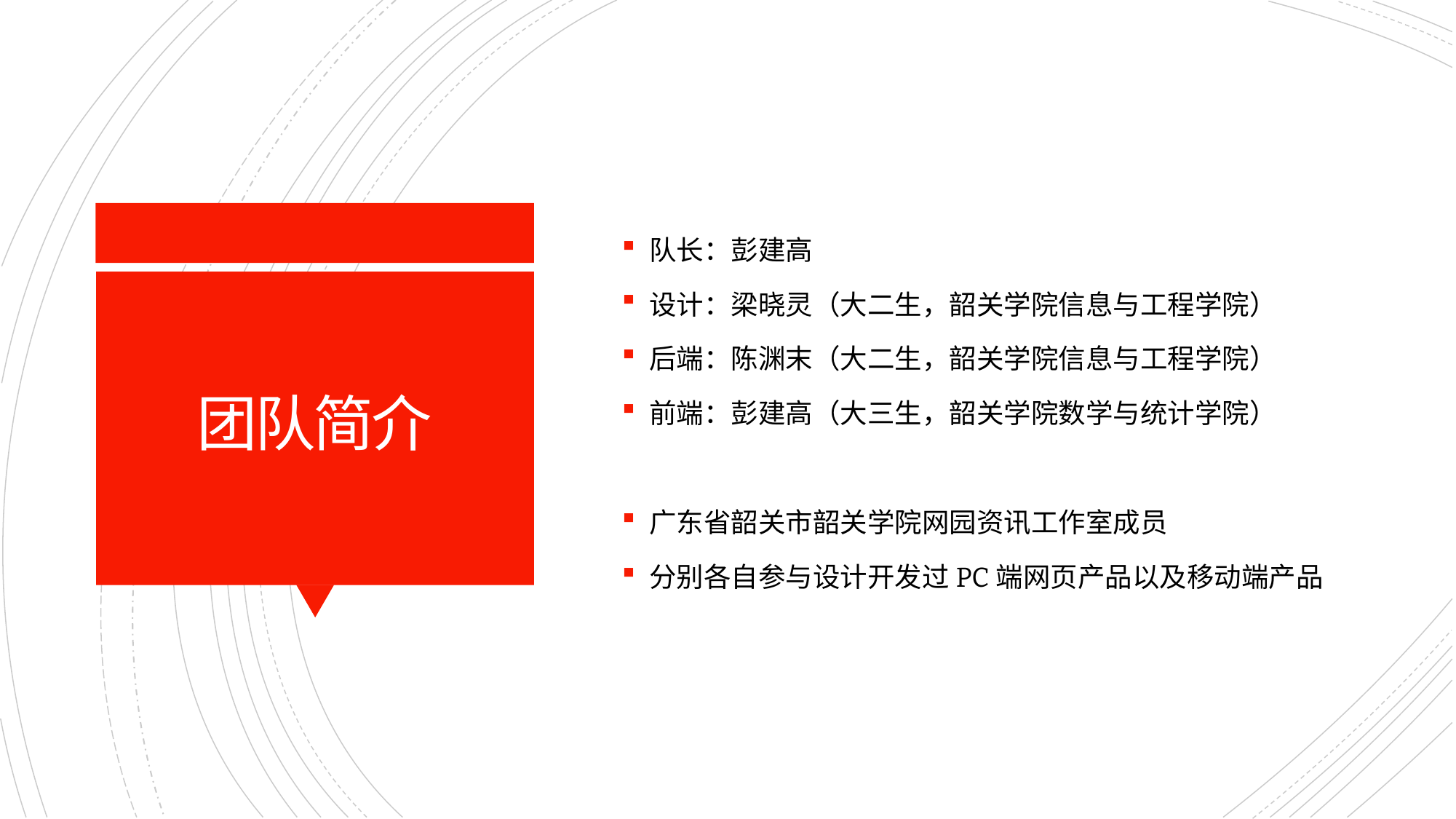

队长：彭建高
设计：梁晓灵（大二生，韶关学院信息与工程学院）
后端：陈渊末（大二生，韶关学院信息与工程学院）
前端：彭建高（大三生，韶关学院数学与统计学院）

广东省韶关市韶关学院网园资讯工作室成员
分别各自参与设计开发过PC端网页产品以及移动端产品
# 团队简介